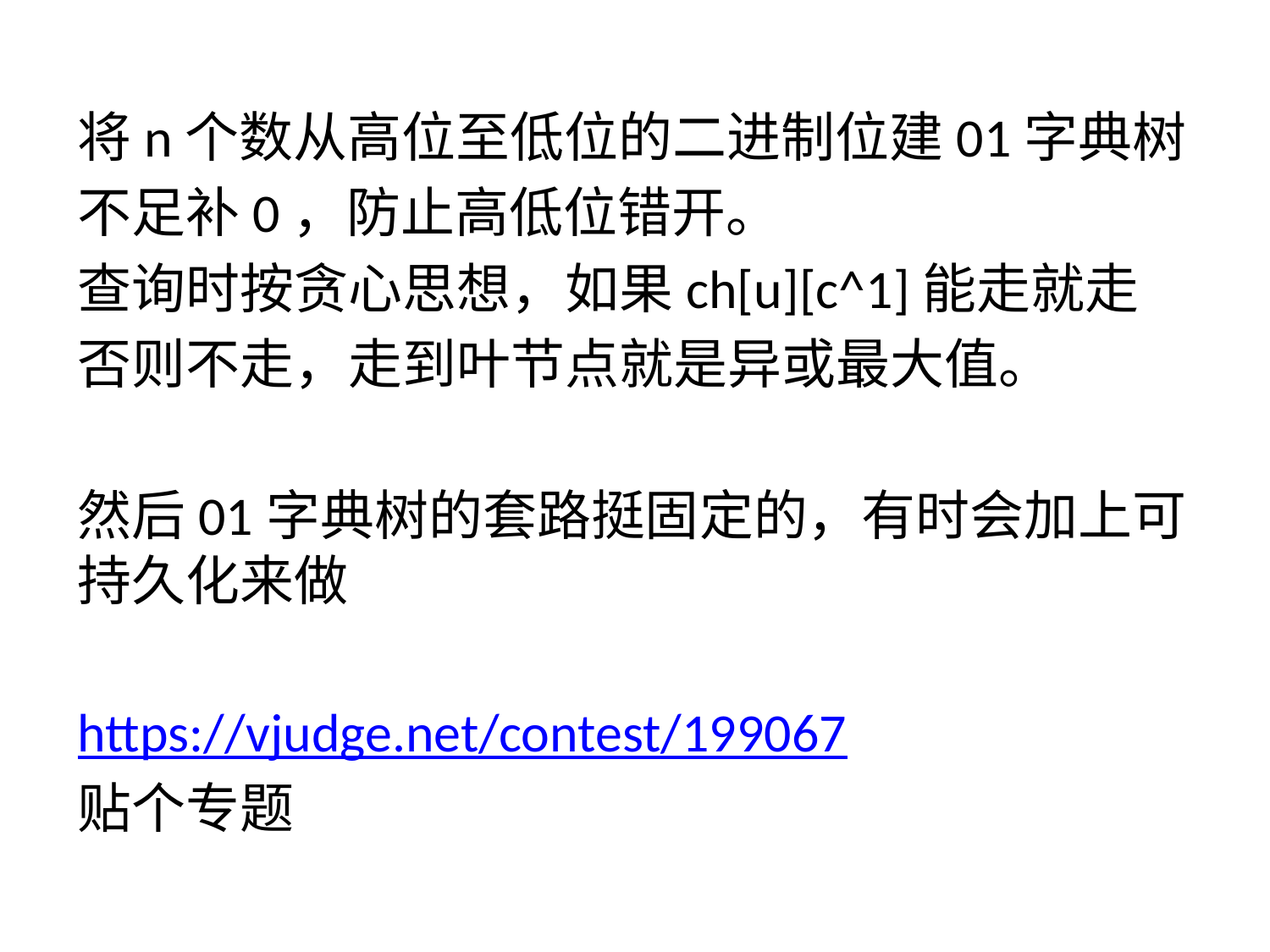

将n个数从高位至低位的二进制位建01字典树
不足补0，防止高低位错开。
查询时按贪心思想，如果ch[u][c^1]能走就走
否则不走，走到叶节点就是异或最大值。

然后01字典树的套路挺固定的，有时会加上可持久化来做

https://vjudge.net/contest/199067
贴个专题